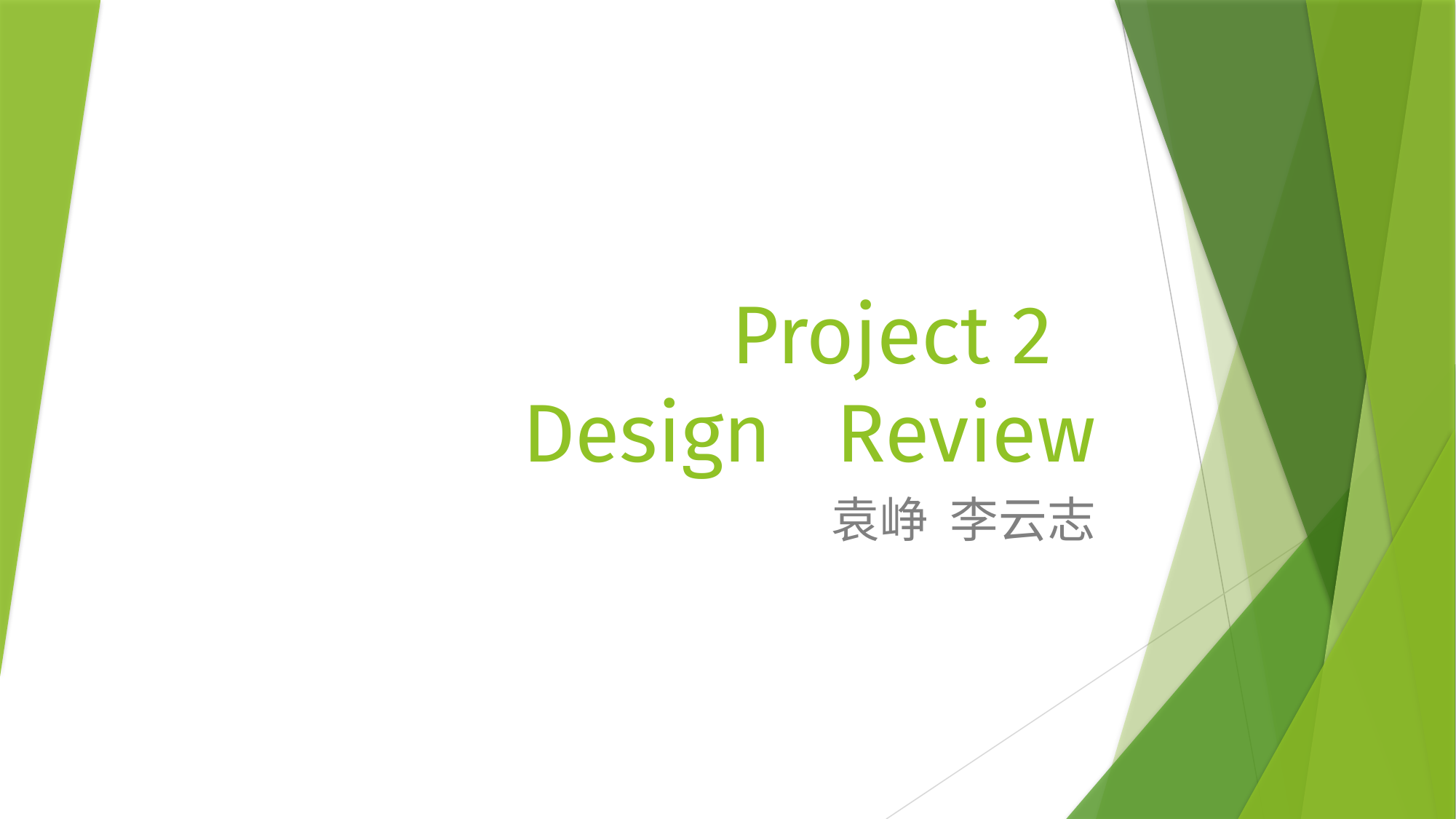

# Project 2 Design   Review
袁峥  李云志